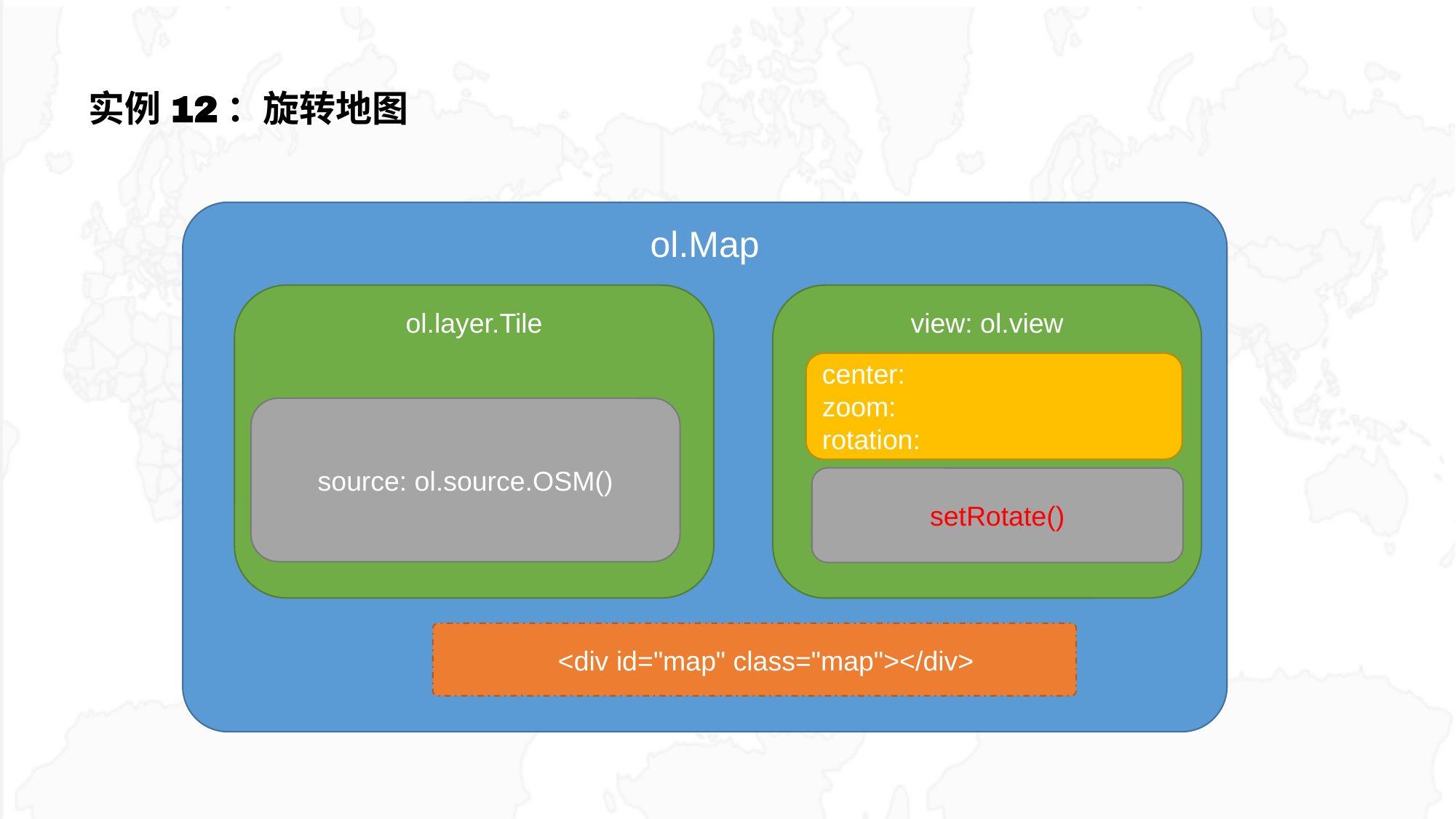

# 实例12：旋转地图
ol.Map
ol.layer.Tile
view: ol.view
center:
zoom:
rotation:
source: ol.source.OSM()
setRotate()
   <div id="map" class="map"></div>